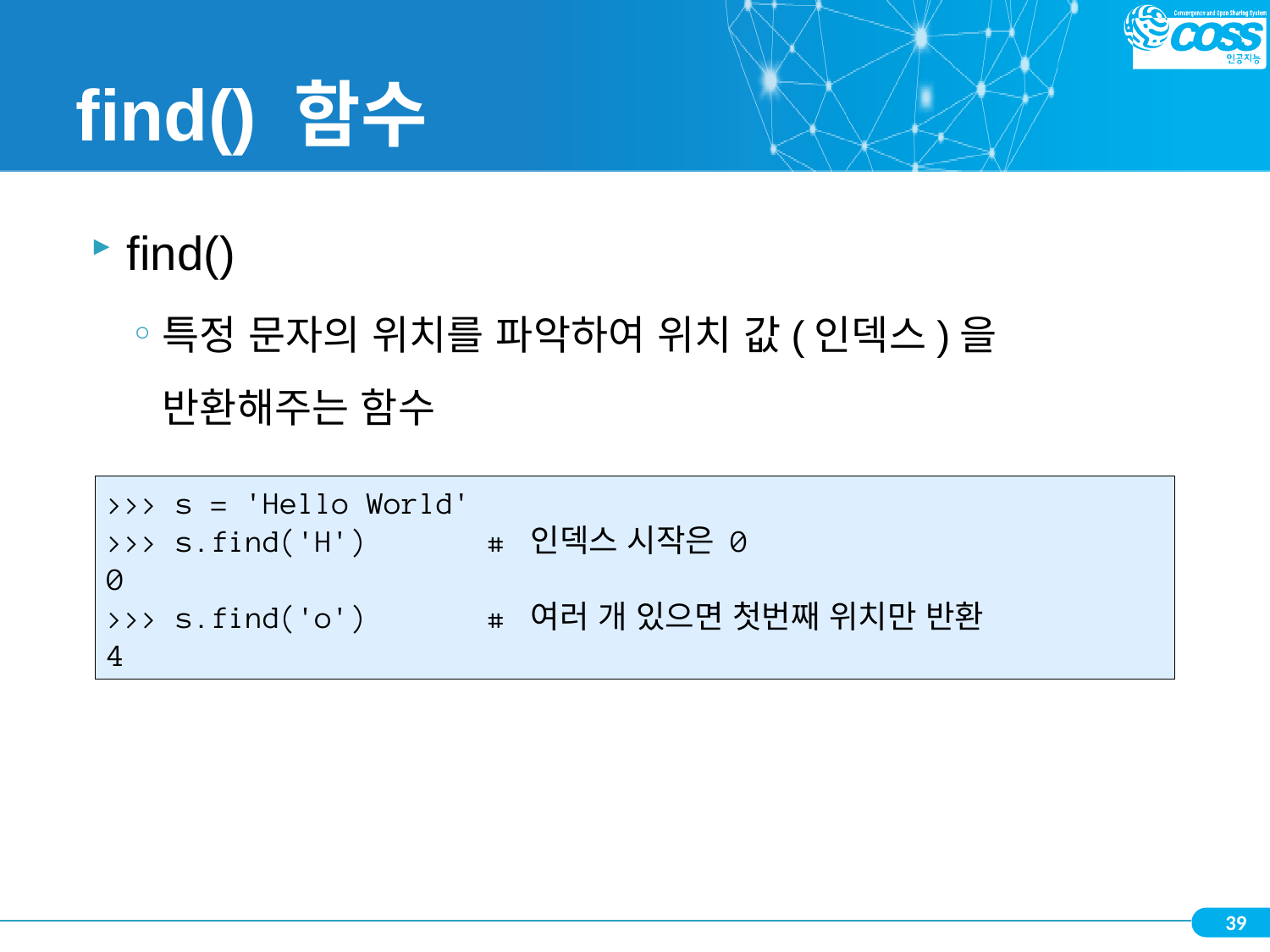

# find() 함수
find()
특정 문자의 위치를 파악하여 위치 값(인덱스)을 반환해주는 함수

>>> s = 'Hello World'
>>> s.find('H') 	# 인덱스 시작은 0
0
>>> s.find('o')	# 여러 개 있으면 첫번째 위치만 반환
4